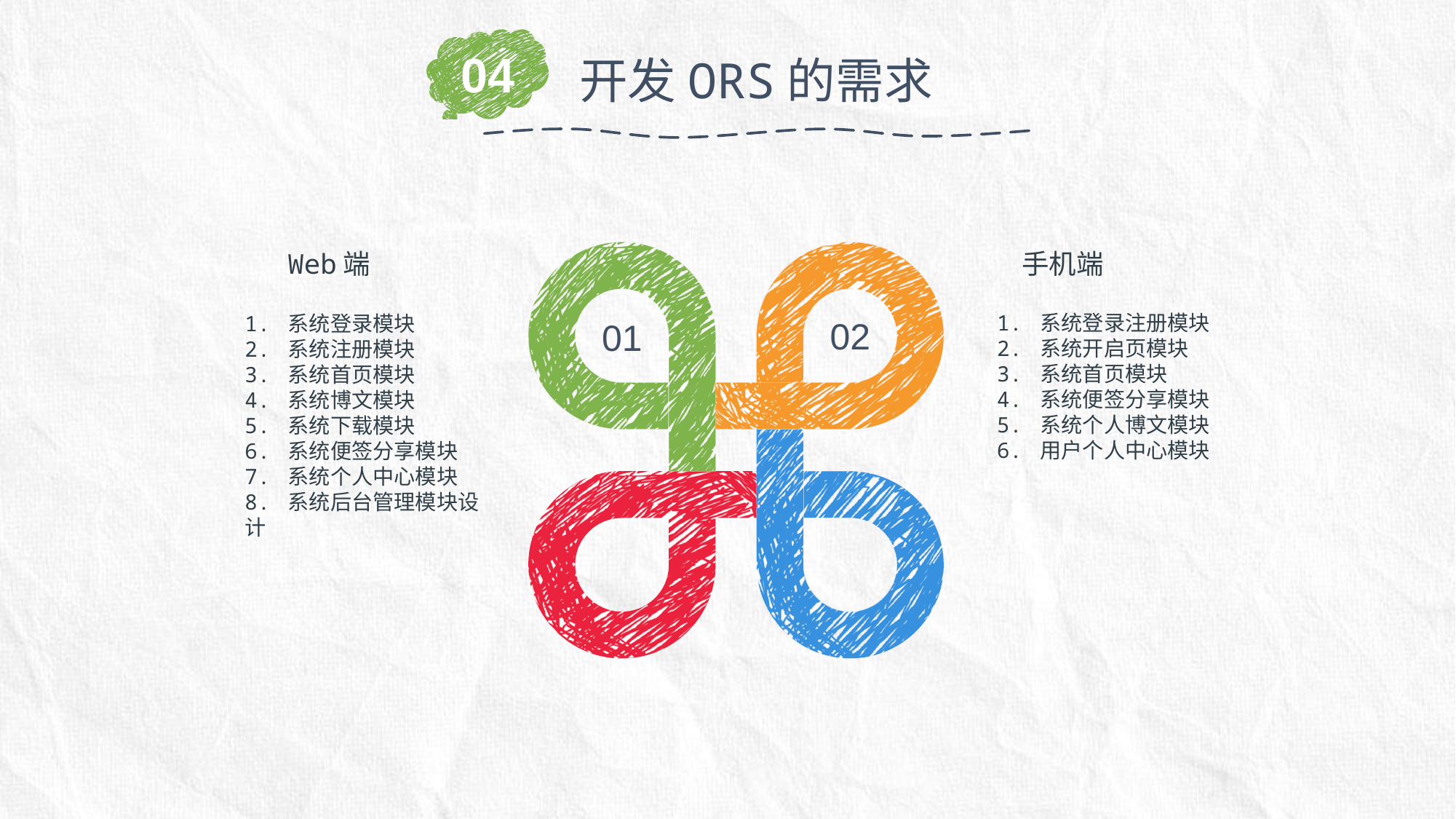

04
开发ORS的需求

Web端
1. 系统登录模块
2. 系统注册模块
3. 系统首页模块
4. 系统博文模块
5. 系统下载模块
6. 系统便签分享模块
7. 系统个人中心模块
8. 系统后台管理模块设计

   手机端
1. 系统登录注册模块
2. 系统开启页模块
3. 系统首页模块
4. 系统便签分享模块
5. 系统个人博文模块
6. 用户个人中心模块

02
01